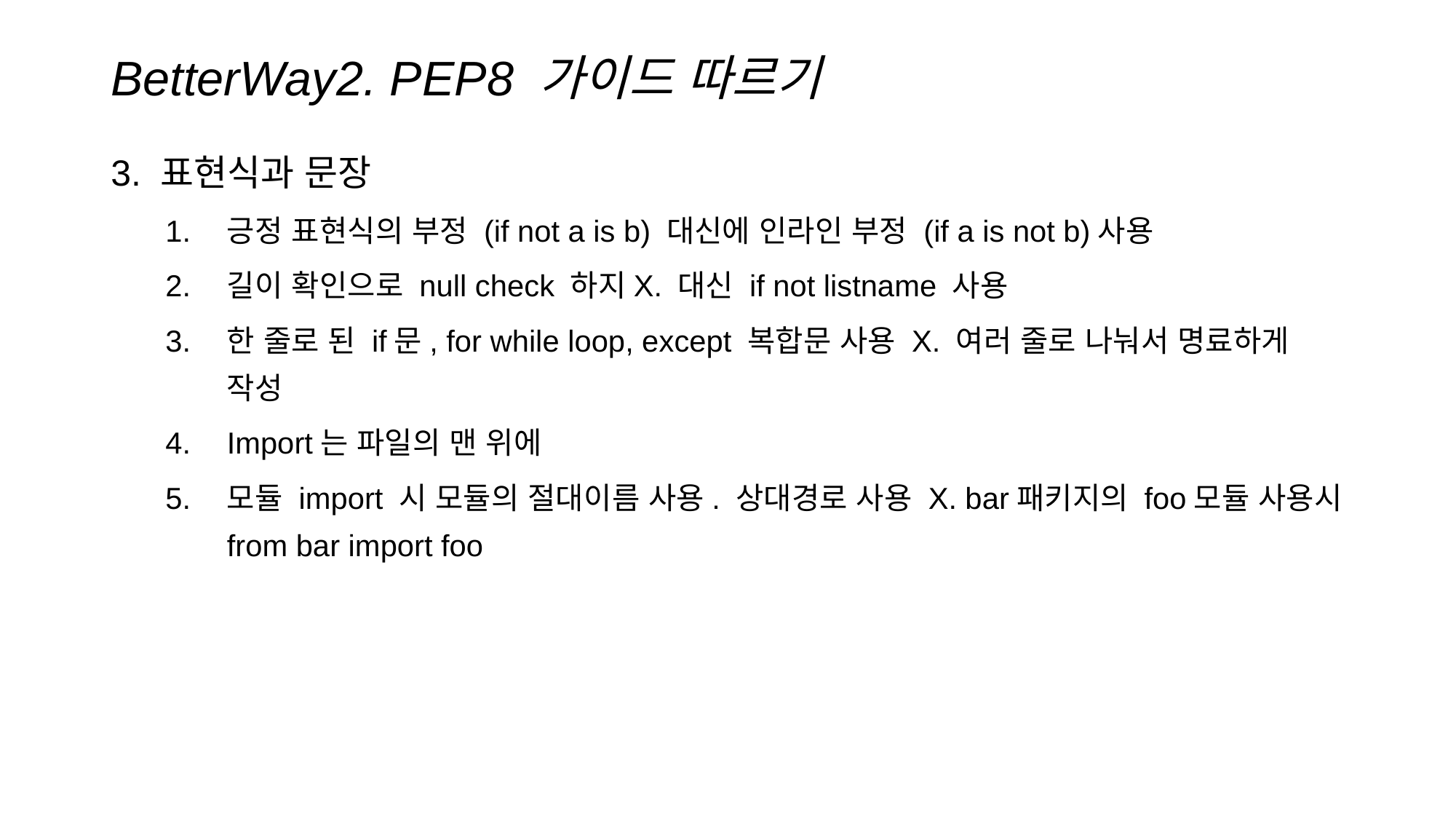

# BetterWay2. PEP8 가이드 따르기
3. 표현식과 문장
긍정 표현식의 부정 (if not a is b) 대신에 인라인 부정 (if a is not b)사용
길이 확인으로 null check 하지X. 대신 if not listname 사용
한 줄로 된 if문, for while loop, except 복합문 사용 X. 여러 줄로 나눠서 명료하게 작성
Import는 파일의 맨 위에
모듈 import 시 모듈의 절대이름 사용. 상대경로 사용 X. bar패키지의 foo모듈 사용시 from bar import foo